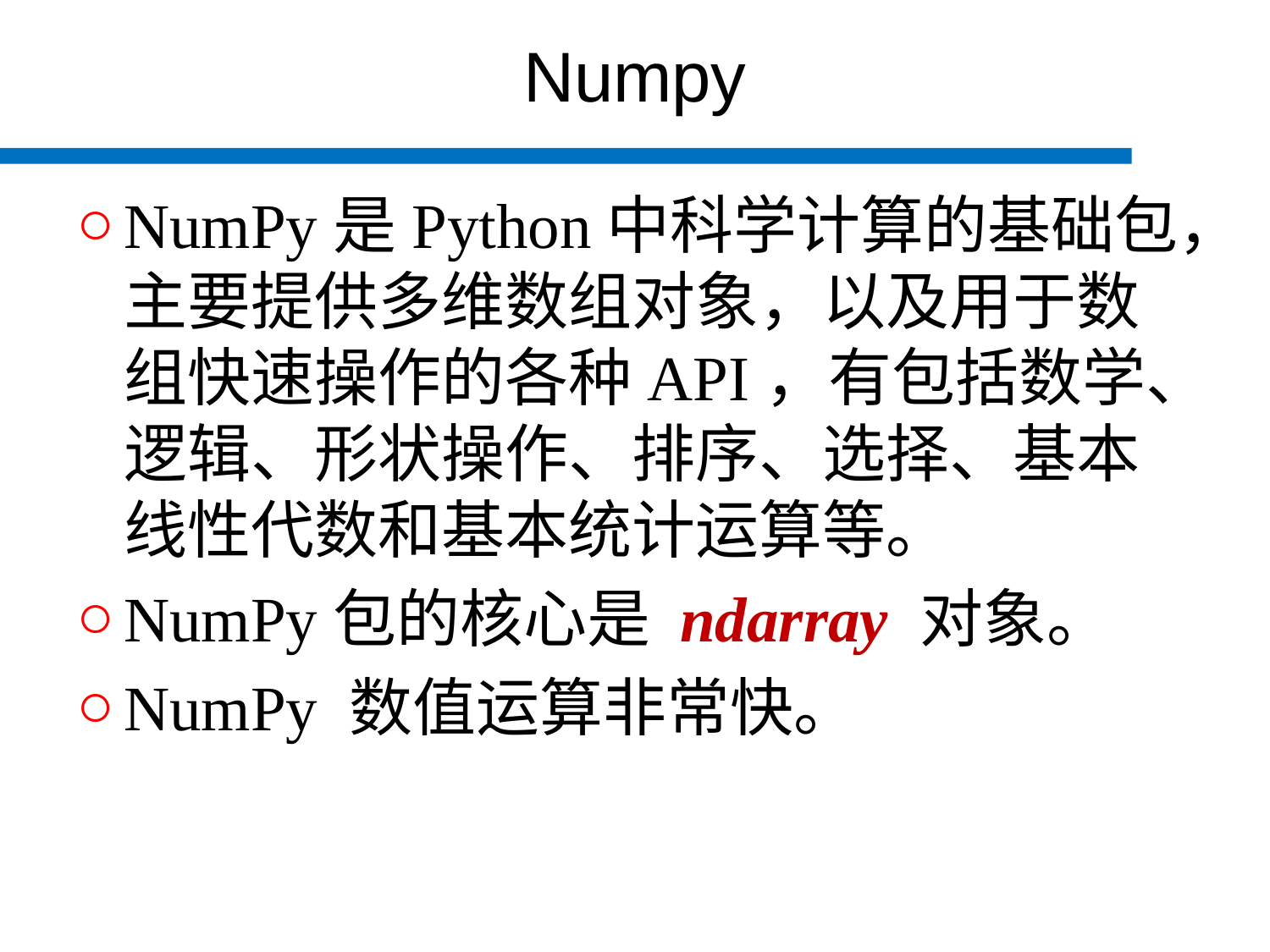

# Numpy
NumPy是Python中科学计算的基础包，主要提供多维数组对象，以及用于数组快速操作的各种API，有包括数学、逻辑、形状操作、排序、选择、基本线性代数和基本统计运算等。
NumPy包的核心是 ndarray 对象。
NumPy 数值运算非常快。